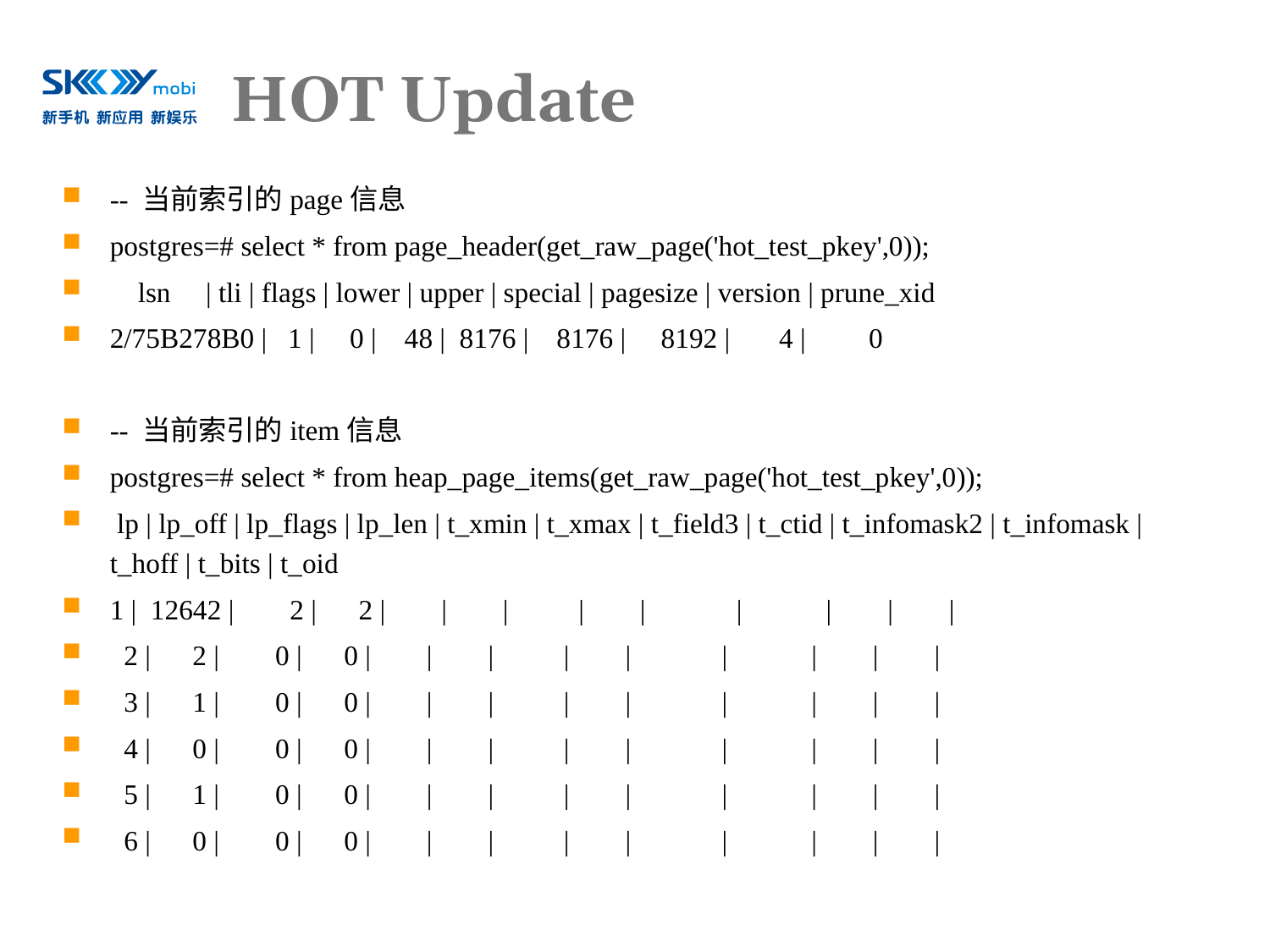

# HOT Update
-- 当前索引的page信息
postgres=# select * from page_header(get_raw_page('hot_test_pkey',0));
    lsn     | tli | flags | lower | upper | special | pagesize | version | prune_xid
2/75B278B0 |   1 |     0 |    48 |  8176 |    8176 |     8192 |       4 |         0

-- 当前索引的item信息
postgres=# select * from heap_page_items(get_raw_page('hot_test_pkey',0));
 lp | lp_off | lp_flags | lp_len | t_xmin | t_xmax | t_field3 | t_ctid | t_infomask2 | t_infomask | t_hoff | t_bits | t_oid
1 |  12642 |        2 |      2 |        |        |          |        |             |            |        |        |
  2 |      2 |        0 |      0 |        |        |          |        |             |            |        |        |
  3 |      1 |        0 |      0 |        |        |          |        |             |            |        |        |
  4 |      0 |        0 |      0 |        |        |          |        |             |            |        |        |
  5 |      1 |        0 |      0 |        |        |          |        |             |            |        |        |
  6 |      0 |        0 |      0 |        |        |          |        |             |            |        |        |